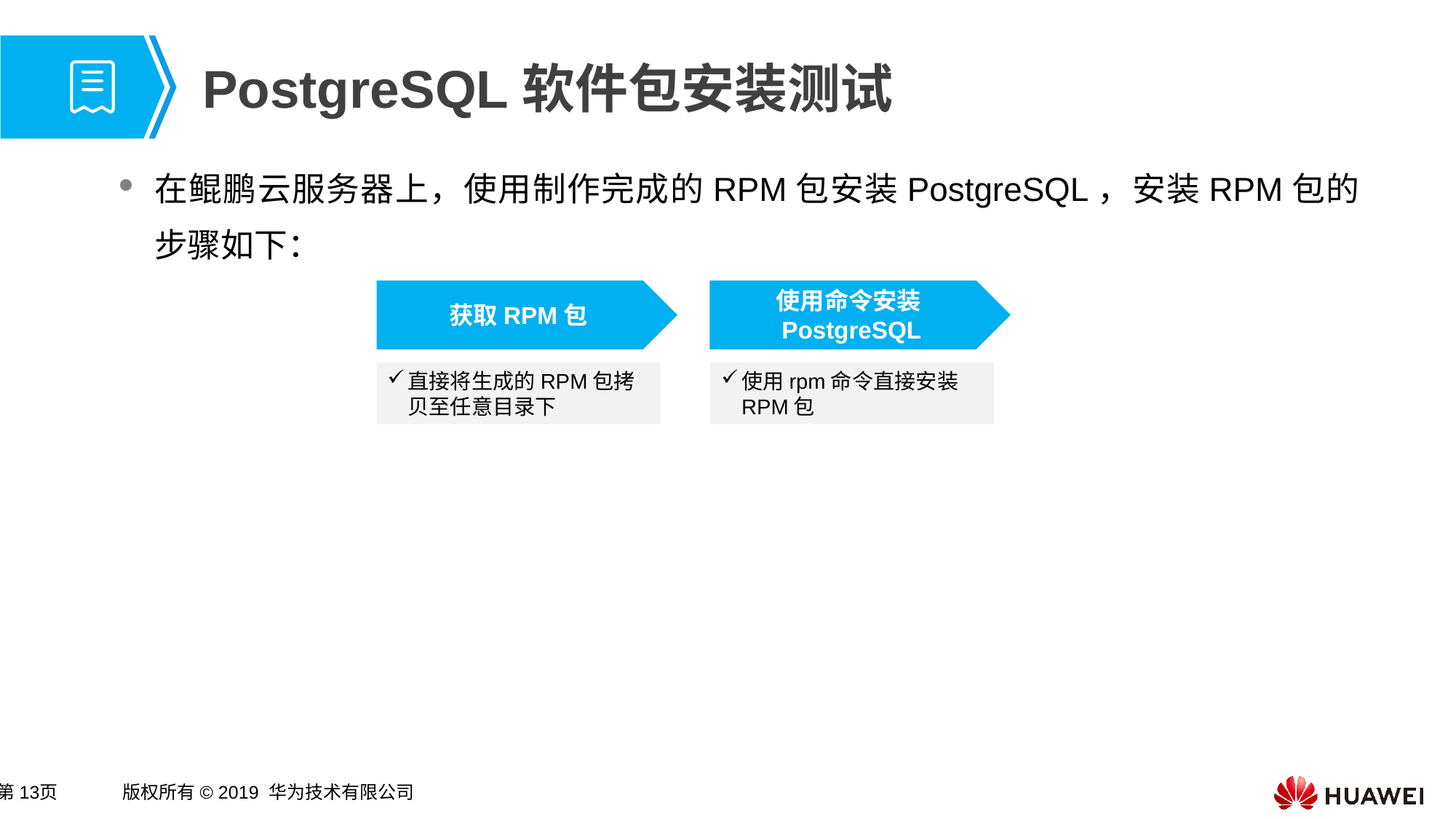

# PostgreSQL软件包安装测试
在鲲鹏云服务器上，使用制作完成的RPM包安装PostgreSQL，安装RPM包的步骤如下：
获取RPM包
使用命令安装PostgreSQL
直接将生成的RPM包拷贝至任意目录下
使用rpm命令直接安装RPM包